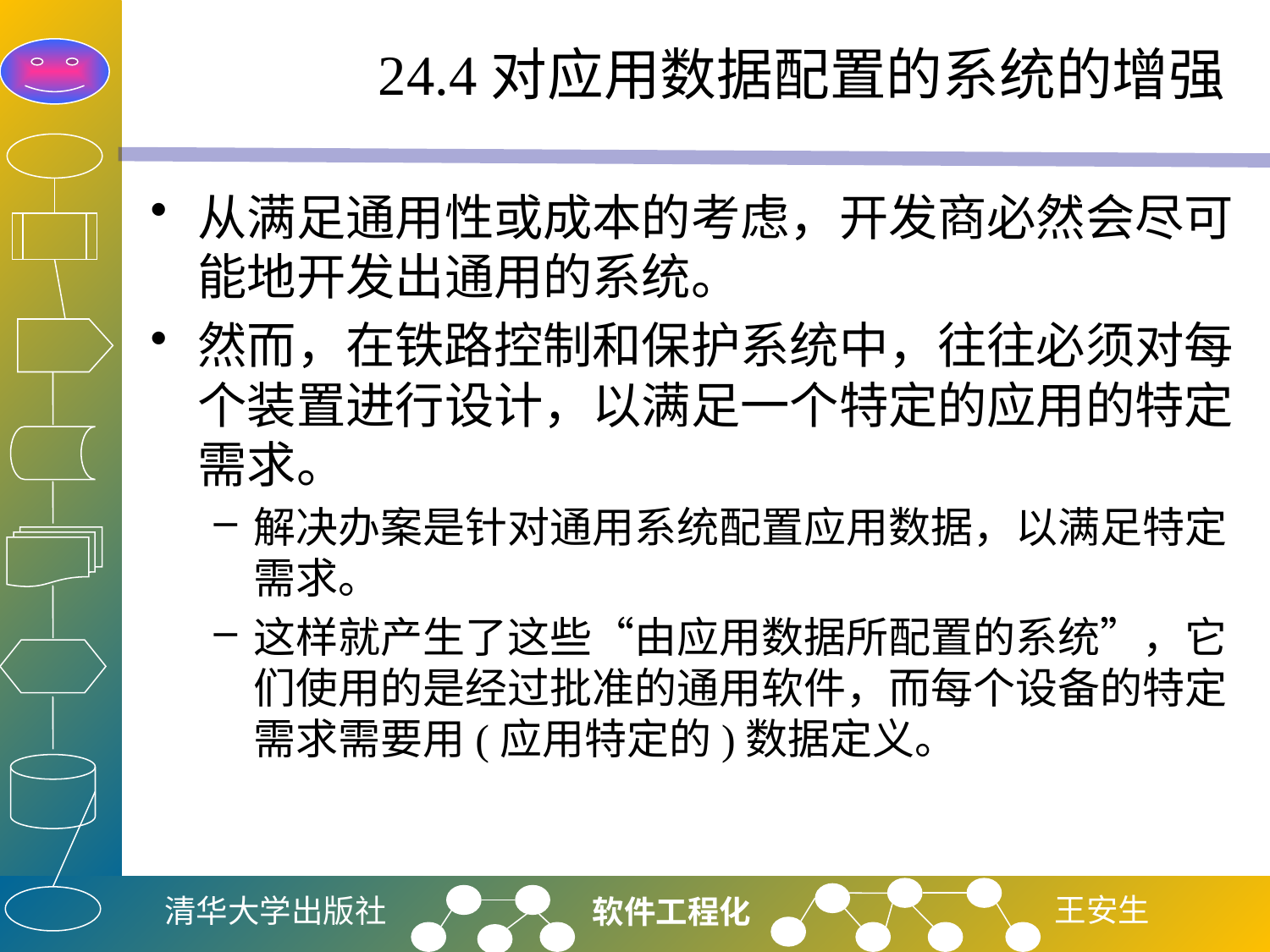

# 24.4对应用数据配置的系统的增强
从满足通用性或成本的考虑，开发商必然会尽可能地开发出通用的系统。
然而，在铁路控制和保护系统中，往往必须对每个装置进行设计，以满足一个特定的应用的特定需求。
解决办案是针对通用系统配置应用数据，以满足特定需求。
这样就产生了这些“由应用数据所配置的系统”，它们使用的是经过批准的通用软件，而每个设备的特定需求需要用(应用特定的)数据定义。